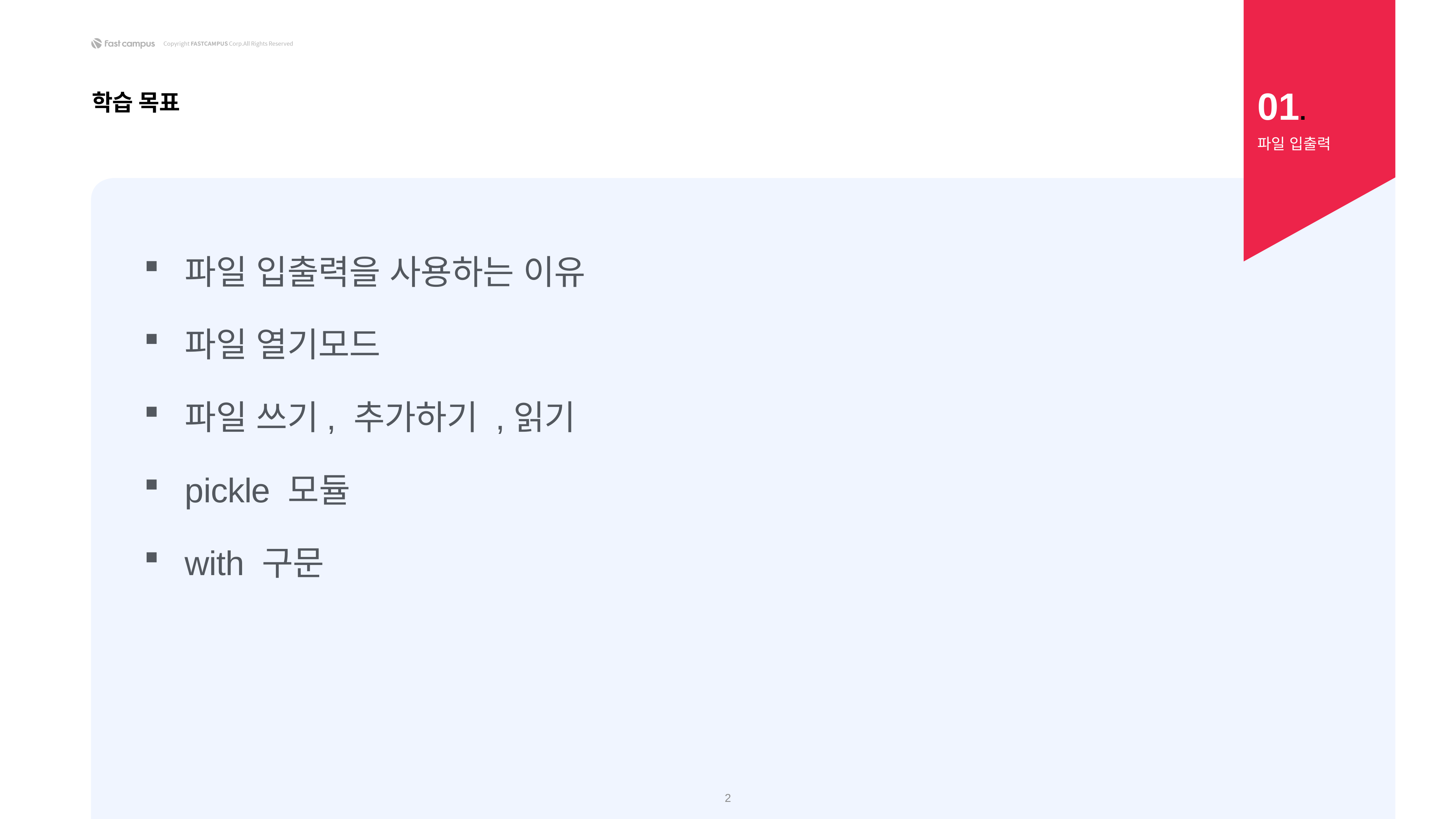

01.
학습 목표
파일 입출력
파일 입출력을 사용하는 이유
파일 열기모드
파일 쓰기, 추가하기 ,읽기
pickle 모듈
with 구문
2